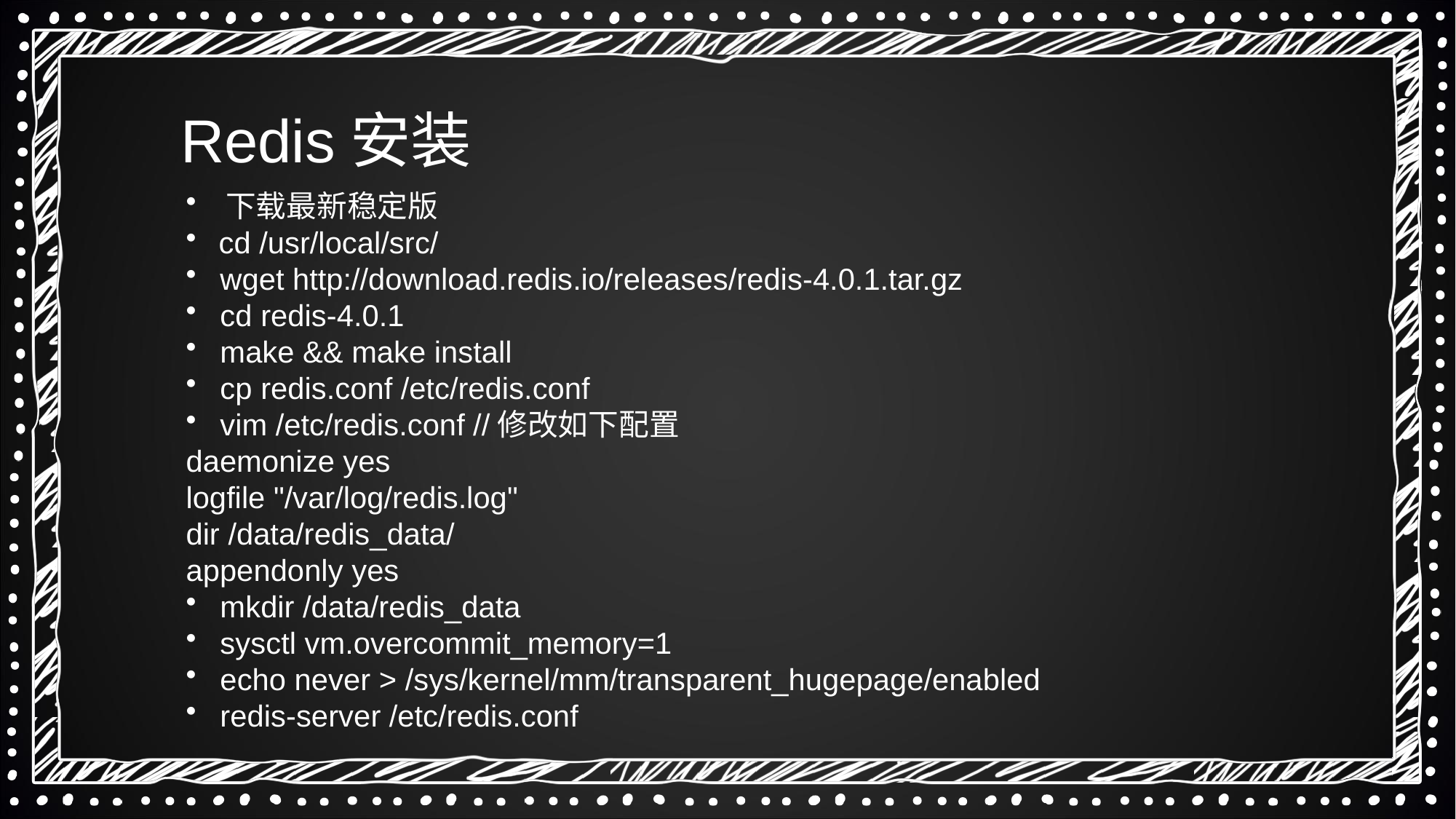

Redis安装
 下载最新稳定版
 cd /usr/local/src/
 wget http://download.redis.io/releases/redis-4.0.1.tar.gz
 cd redis-4.0.1
 make && make install
 cp redis.conf /etc/redis.conf
 vim /etc/redis.conf //修改如下配置
daemonize yes
logfile "/var/log/redis.log"
dir /data/redis_data/
appendonly yes
 mkdir /data/redis_data
 sysctl vm.overcommit_memory=1
 echo never > /sys/kernel/mm/transparent_hugepage/enabled
 redis-server /etc/redis.conf